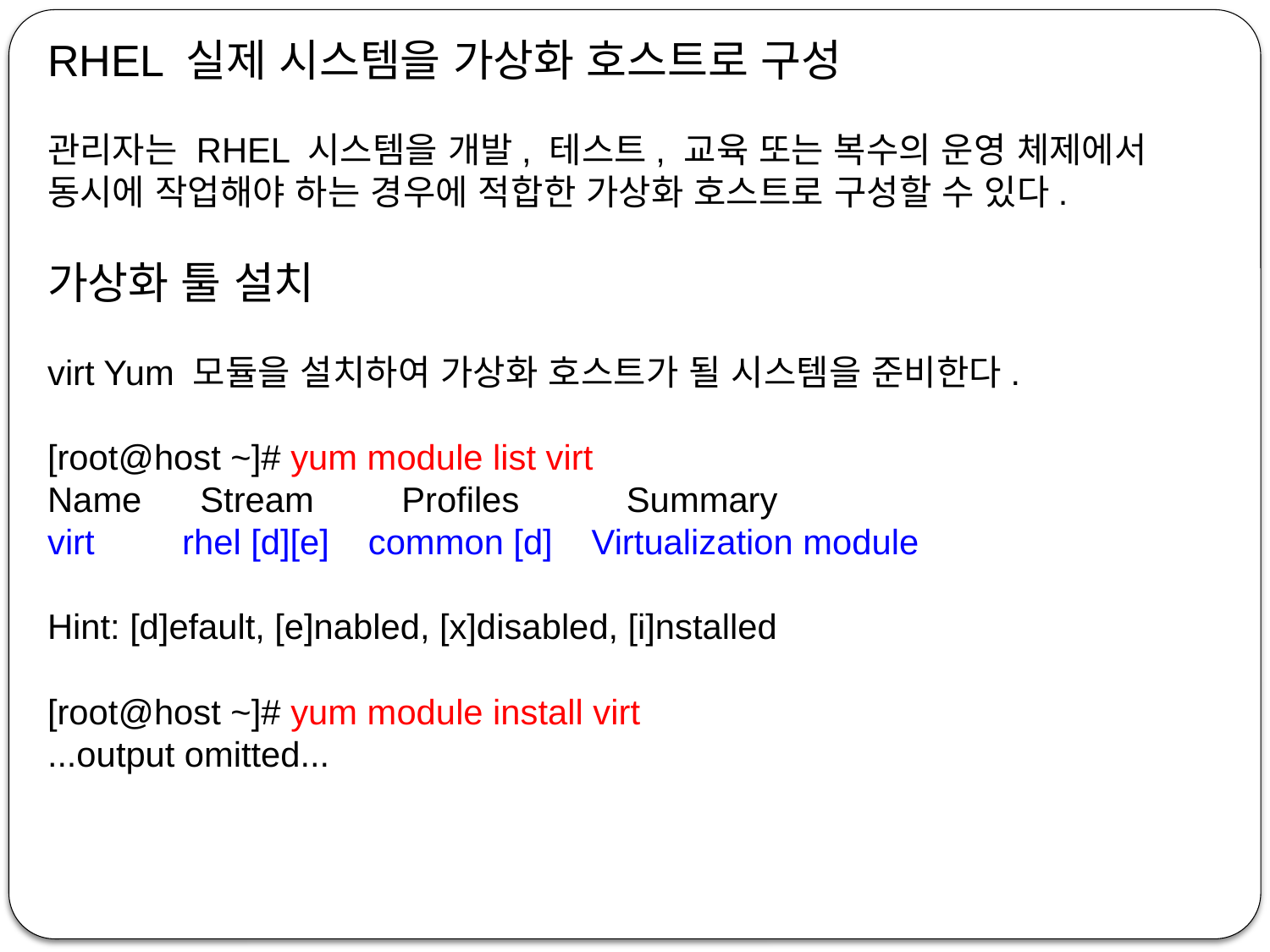

RHEL 실제 시스템을 가상화 호스트로 구성

관리자는 RHEL 시스템을 개발, 테스트, 교육 또는 복수의 운영 체제에서 동시에 작업해야 하는 경우에 적합한 가상화 호스트로 구성할 수 있다.

가상화 툴 설치

virt Yum 모듈을 설치하여 가상화 호스트가 될 시스템을 준비한다.

[root@host ~]# yum module list virt
Name      Stream         Profiles           Summary
virt         rhel [d][e]    common [d]    Virtualization module

Hint: [d]efault, [e]nabled, [x]disabled, [i]nstalled

[root@host ~]# yum module install virt
...output omitted...